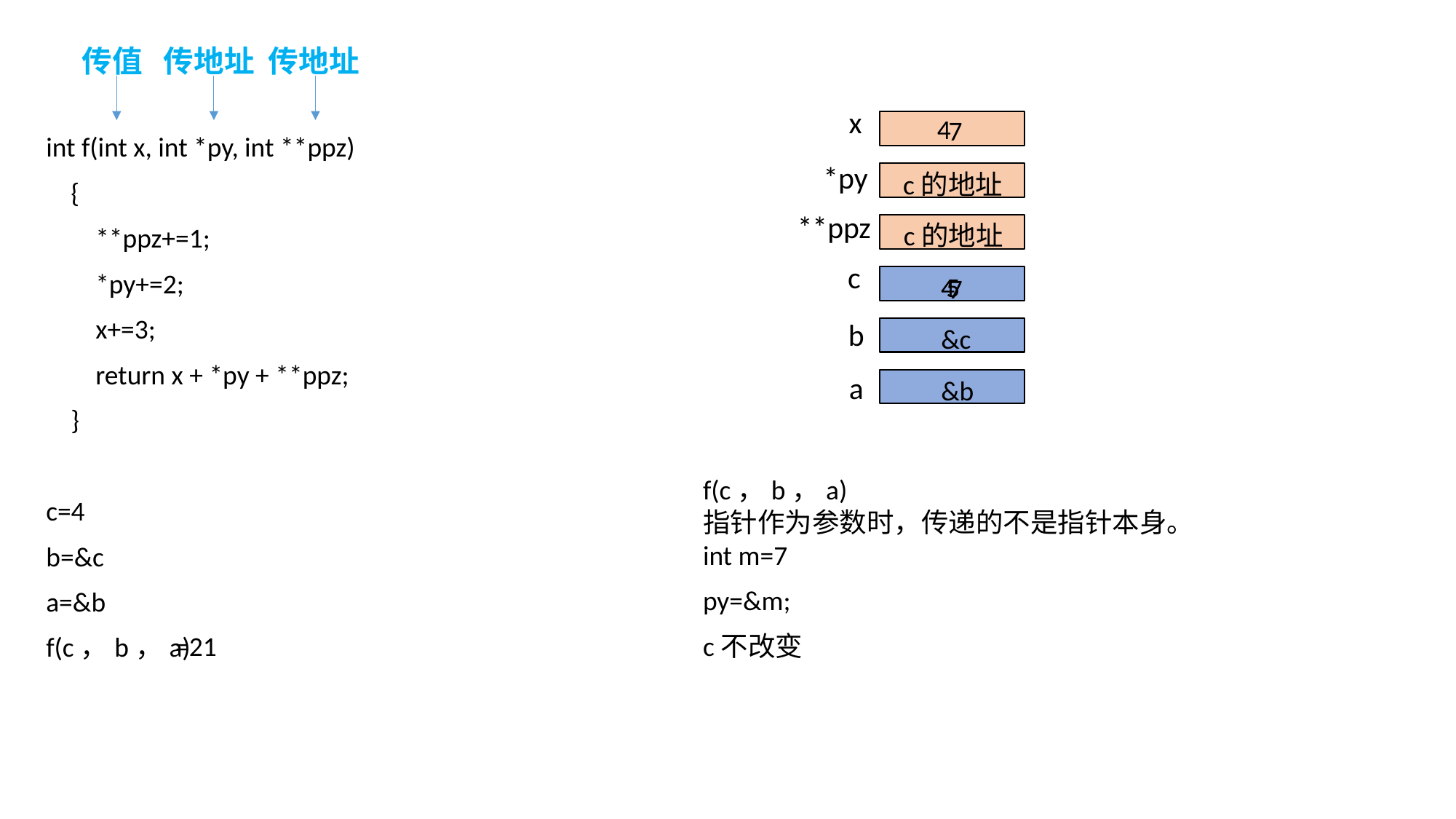

传值   传地址  传地址
x
4
7
int f(int x, int *py, int **ppz)
    {
        **ppz+=1;
        *py+=2;
        x+=3;
        return x + *py + **ppz;
    }

c=4
b=&c
a=&b
f(c，b，a)

*py
c的地址

**ppz
c的地址

c
4
5
7

b
&c

a
&b

f(c，b，a)
指针作为参数时，传递的不是指针本身。
int m=7
py=&m;
c不改变

=21